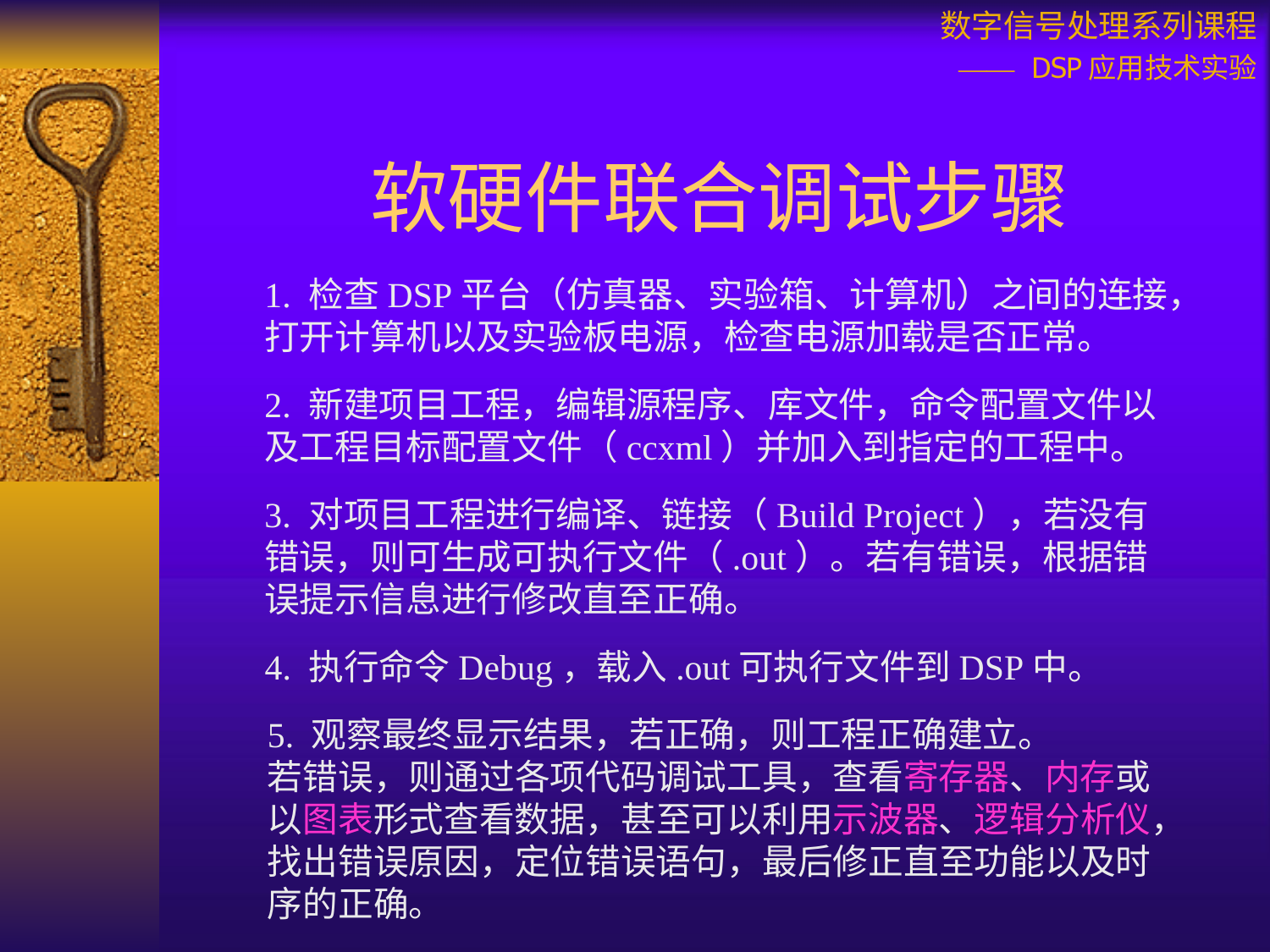

# 软硬件联合调试步骤
1. 检查DSP平台（仿真器、实验箱、计算机）之间的连接，打开计算机以及实验板电源，检查电源加载是否正常。
2. 新建项目工程，编辑源程序、库文件，命令配置文件以及工程目标配置文件（ccxml）并加入到指定的工程中。
3. 对项目工程进行编译、链接（Build Project），若没有错误，则可生成可执行文件（.out）。若有错误，根据错误提示信息进行修改直至正确。
4. 执行命令Debug，载入.out可执行文件到DSP中。
5. 观察最终显示结果，若正确，则工程正确建立。
若错误，则通过各项代码调试工具，查看寄存器、内存或以图表形式查看数据，甚至可以利用示波器、逻辑分析仪，找出错误原因，定位错误语句，最后修正直至功能以及时序的正确。